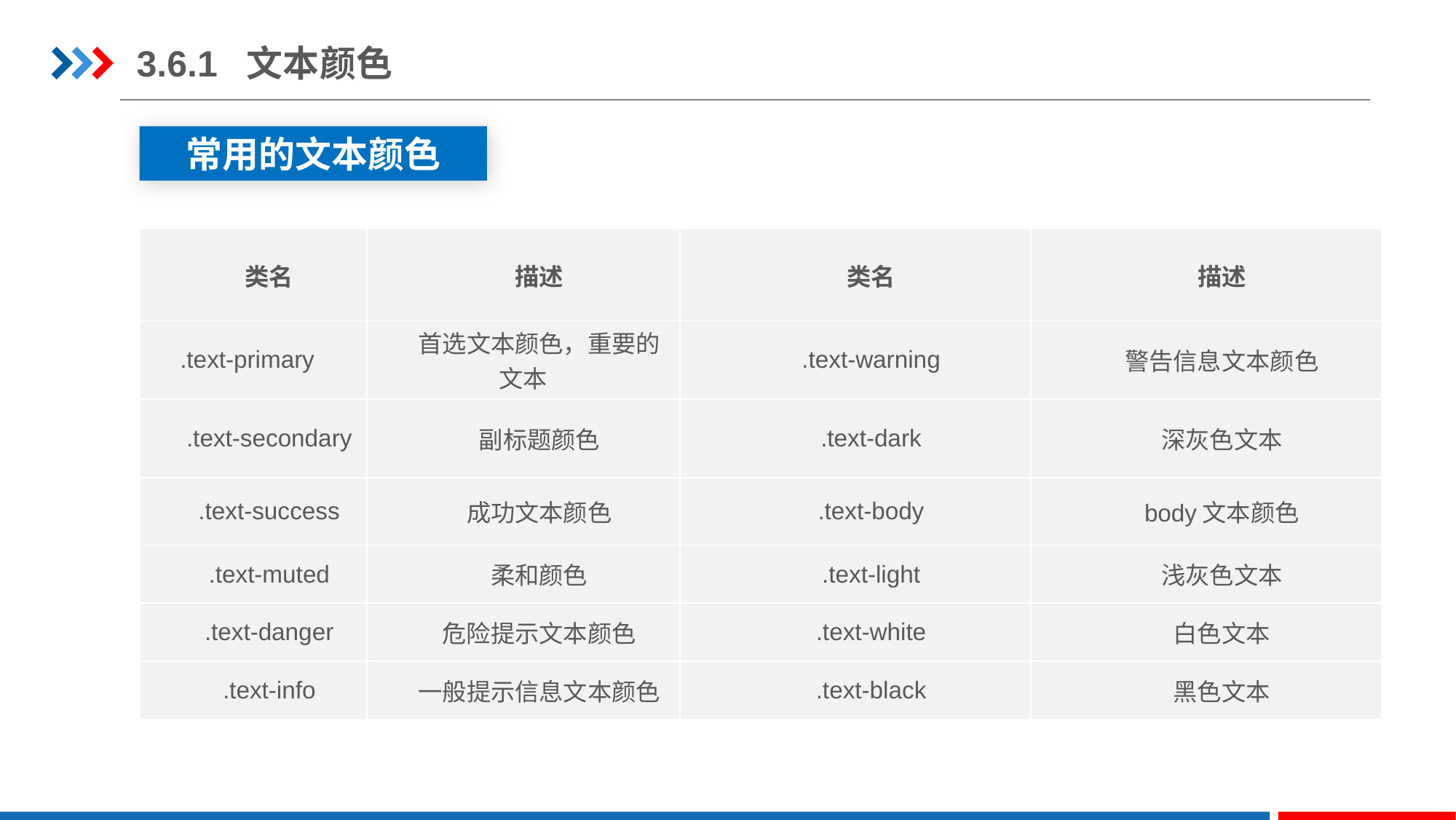

3.6.1  文本颜色
常用的文本颜色
| 类名 | 描述 | 类名 | 描述 |
| --- | --- | --- | --- |
| .text-primary | 首选文本颜色，重要的文本 | .text-warning | 警告信息文本颜色 |
| .text-secondary | 副标题颜色 | .text-dark | 深灰色文本 |
| .text-success | 成功文本颜色 | .text-body | body文本颜色 |
| .text-muted | 柔和颜色 | .text-light | 浅灰色文本 |
| .text-danger | 危险提示文本颜色 | .text-white | 白色文本 |
| .text-info | 一般提示信息文本颜色 | .text-black | 黑色文本 |